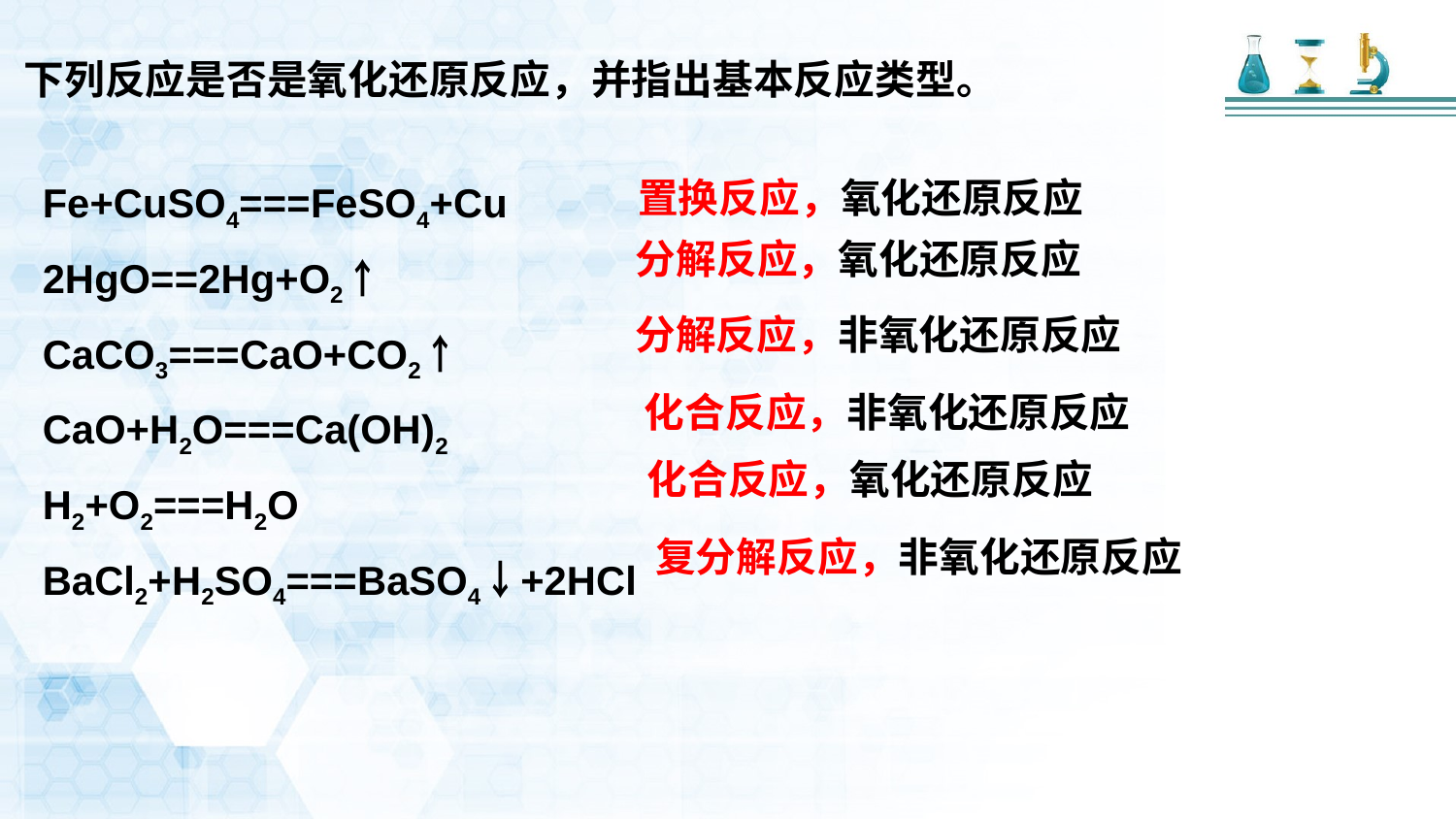

下列反应是否是氧化还原反应，并指出基本反应类型。
置换反应，氧化还原反应
Fe+CuSO4===FeSO4+Cu
2HgO==2Hg+O2￪
CaCO3===CaO+CO2￪
CaO+H2O===Ca(OH)2
H2+O2===H2O
BaCl2+H2SO4===BaSO4￬+2HCl
分解反应，氧化还原反应
分解反应，非氧化还原反应
化合反应，非氧化还原反应
化合反应，氧化还原反应
复分解反应，非氧化还原反应